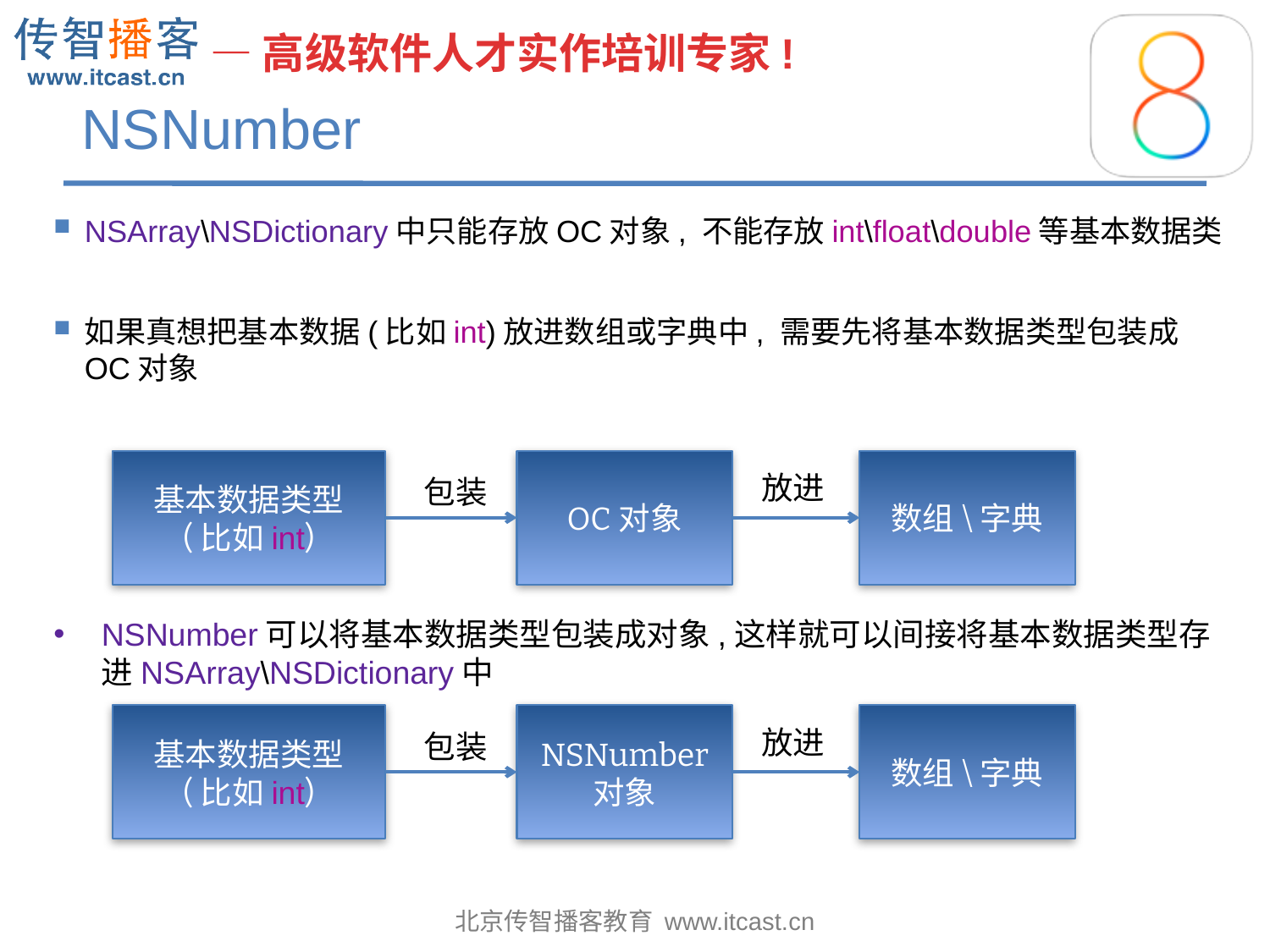

# NSNumber
NSArray\NSDictionary中只能存放OC对象, 不能存放int\float\double等基本数据类

如果真想把基本数据(比如int)放进数组或字典中, 需要先将基本数据类型包装成OC对象

基本数据类型
(比如int)
OC对象
数组\字典
放进
包装
NSNumber可以将基本数据类型包装成对象,这样就可以间接将基本数据类型存进NSArray\NSDictionary中

基本数据类型
(比如int)
NSNumber
对象
数组\字典
放进
包装